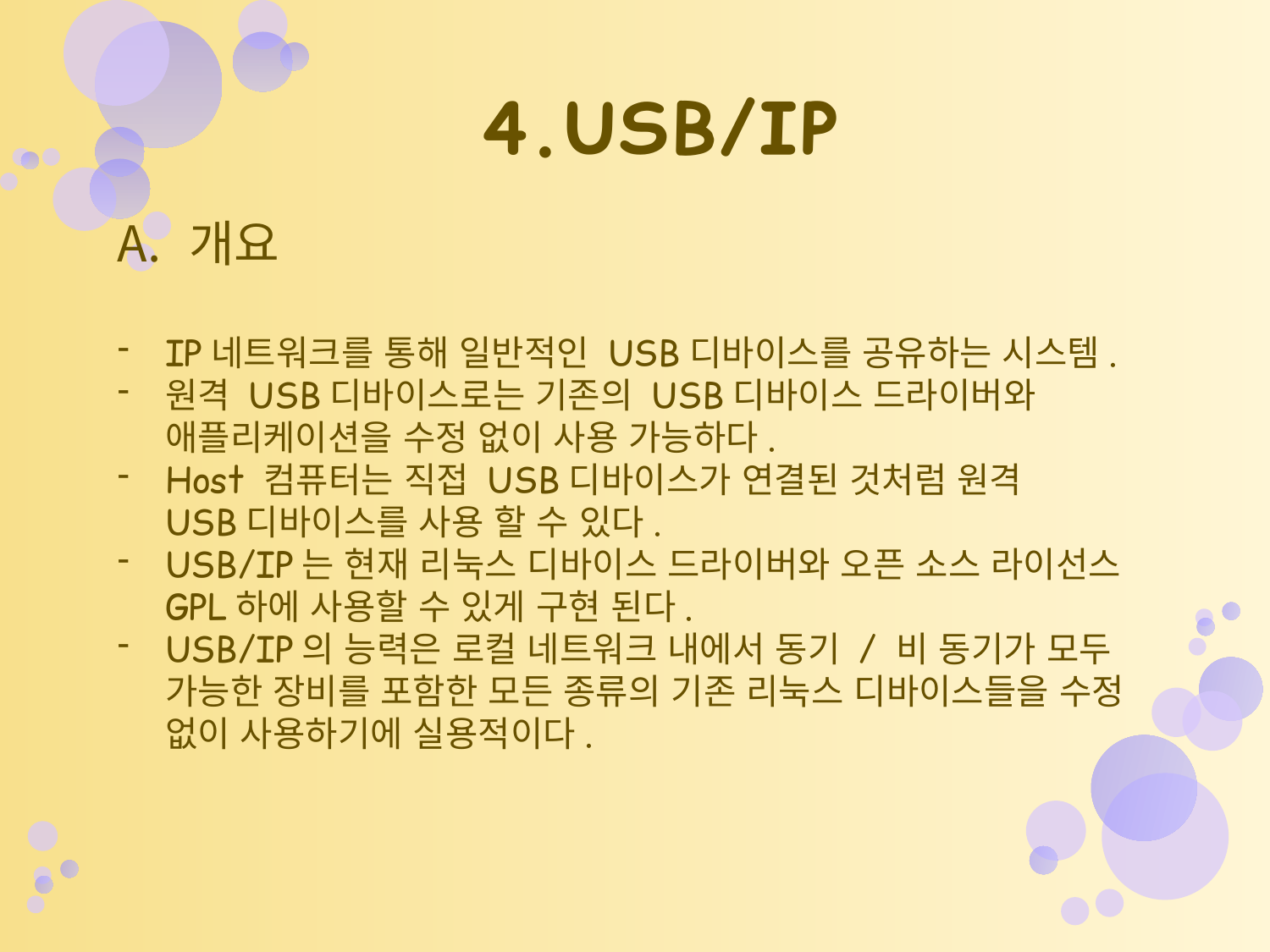

# 4.USB/IP
개요

IP네트워크를 통해 일반적인 USB디바이스를 공유하는 시스템.
원격 USB디바이스로는 기존의 USB디바이스 드라이버와 애플리케이션을 수정 없이 사용 가능하다.
Host 컴퓨터는 직접 USB디바이스가 연결된 것처럼 원격      USB디바이스를 사용 할 수 있다.
USB/IP는 현재 리눅스 디바이스 드라이버와 오픈 소스 라이선스 GPL하에 사용할 수 있게 구현 된다.
USB/IP의 능력은 로컬 네트워크 내에서 동기 / 비 동기가 모두 가능한 장비를 포함한 모든 종류의 기존 리눅스 디바이스들을 수정 없이 사용하기에 실용적이다.